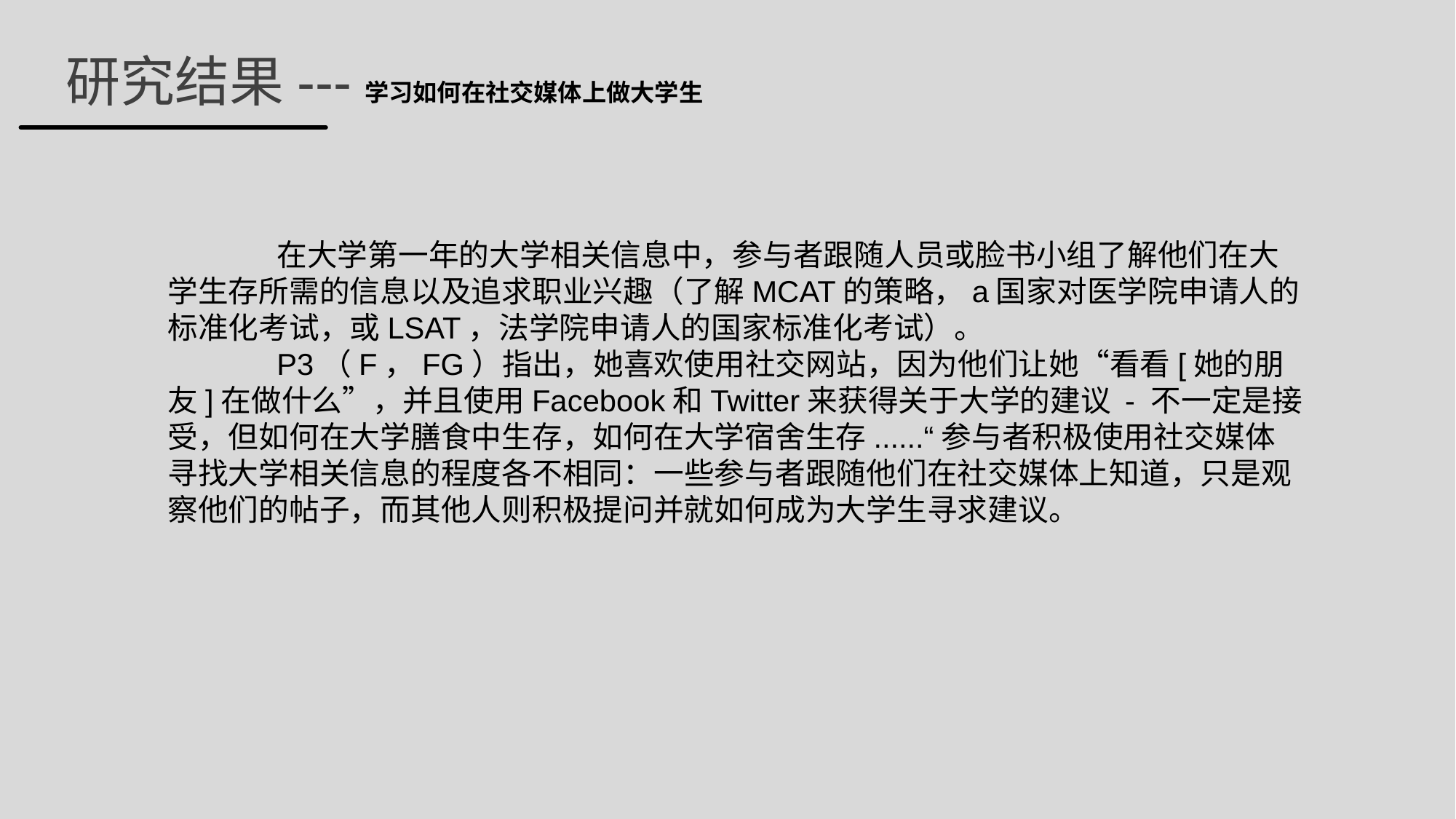

研究结果---学习如何在社交媒体上做大学生

	在大学第一年的大学相关信息中，参与者跟随人员或脸书小组了解他们在大学生存所需的信息以及追求职业兴趣（了解MCAT的策略，a国家对医学院申请人的标准化考试，或LSAT，法学院申请人的国家标准化考试）。
	P3（F，FG）指出，她喜欢使用社交网站，因为他们让她“看看[她的朋友]在做什么”，并且使用Facebook和Twitter来获得关于大学的建议 - 不一定是接受，但如何在大学膳食中生存，如何在大学宿舍生存......“参与者积极使用社交媒体寻找大学相关信息的程度各不相同：一些参与者跟随他们在社交媒体上知道，只是观察他们的帖子，而其他人则积极提问并就如何成为大学生寻求建议。